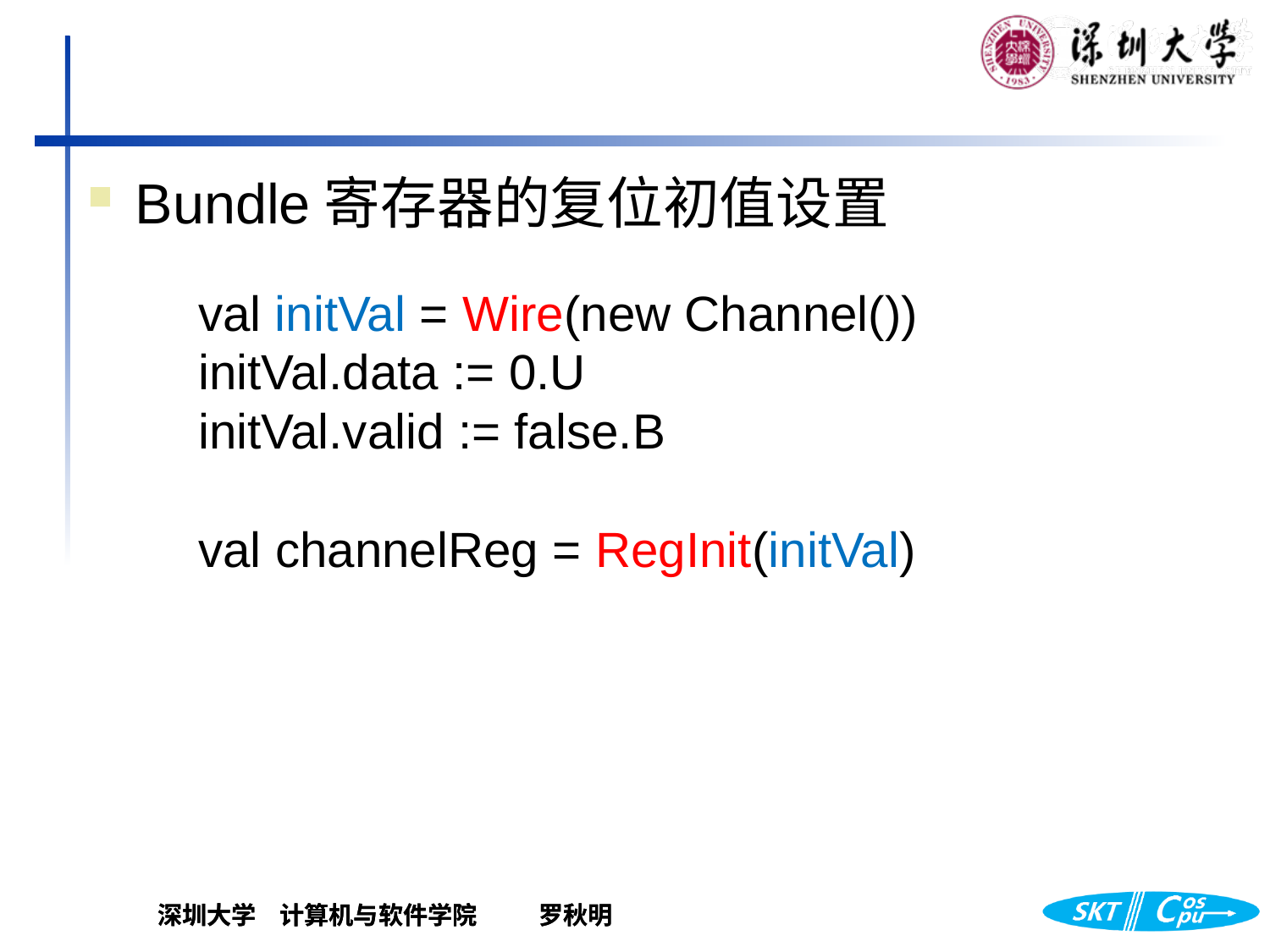

Bundle寄存器的复位初值设置
val initVal = Wire(new Channel())
initVal.data := 0.U
initVal.valid := false.B

val channelReg = RegInit(initVal)